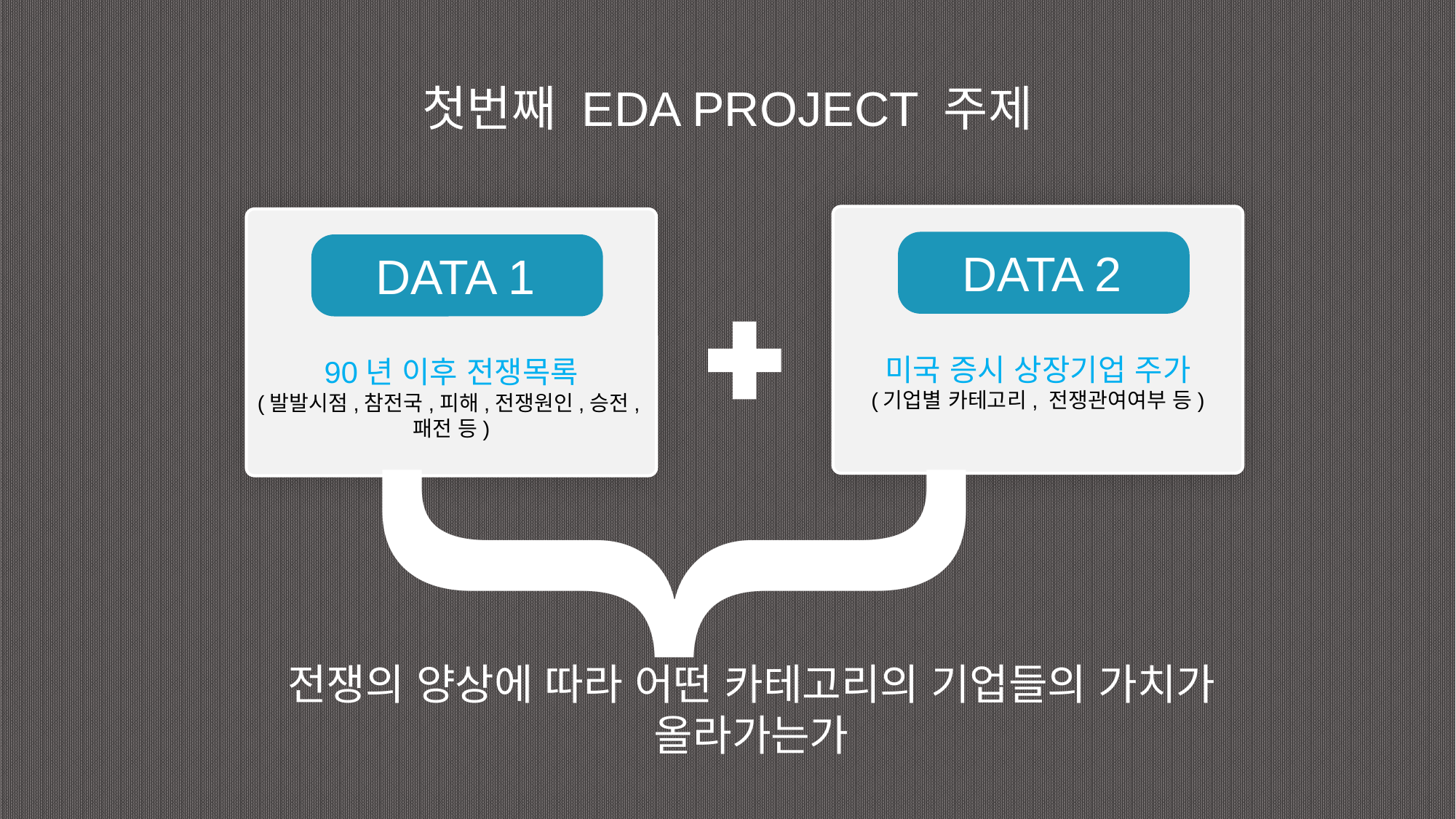

첫번째 EDA PROJECT 주제
}

DATA 2
DATA 1

미국 증시 상장기업 주가
(기업별 카테고리, 전쟁관여여부 등)
90년 이후 전쟁목록
(발발시점,참전국,피해,전쟁원인,승전,패전 등)
전쟁의 양상에 따라 어떤 카테고리의 기업들의 가치가 올라가는가